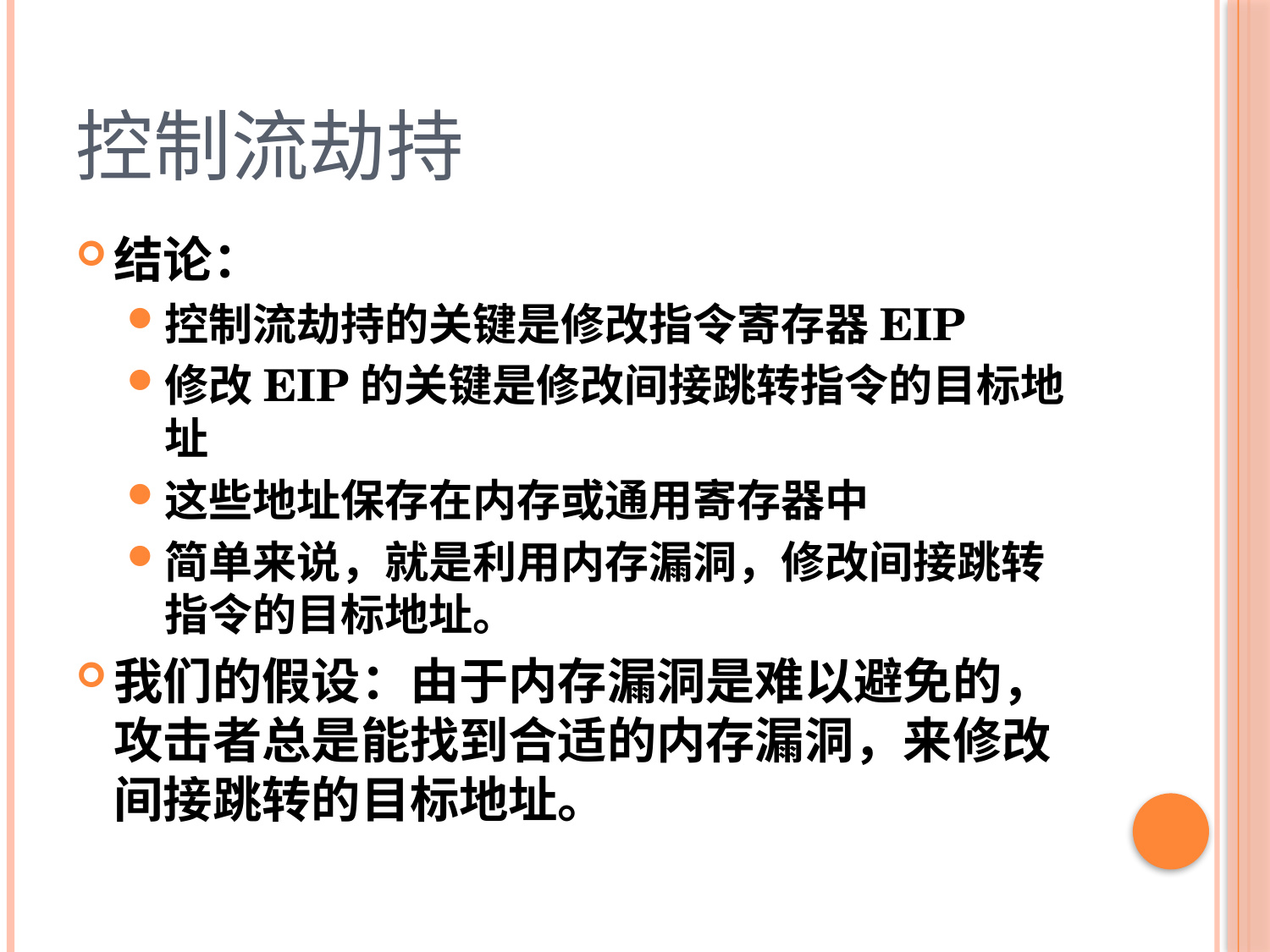

# 控制流劫持
结论：
控制流劫持的关键是修改指令寄存器EIP
修改EIP的关键是修改间接跳转指令的目标地址
这些地址保存在内存或通用寄存器中
简单来说，就是利用内存漏洞，修改间接跳转指令的目标地址。
我们的假设：由于内存漏洞是难以避免的，攻击者总是能找到合适的内存漏洞，来修改间接跳转的目标地址。